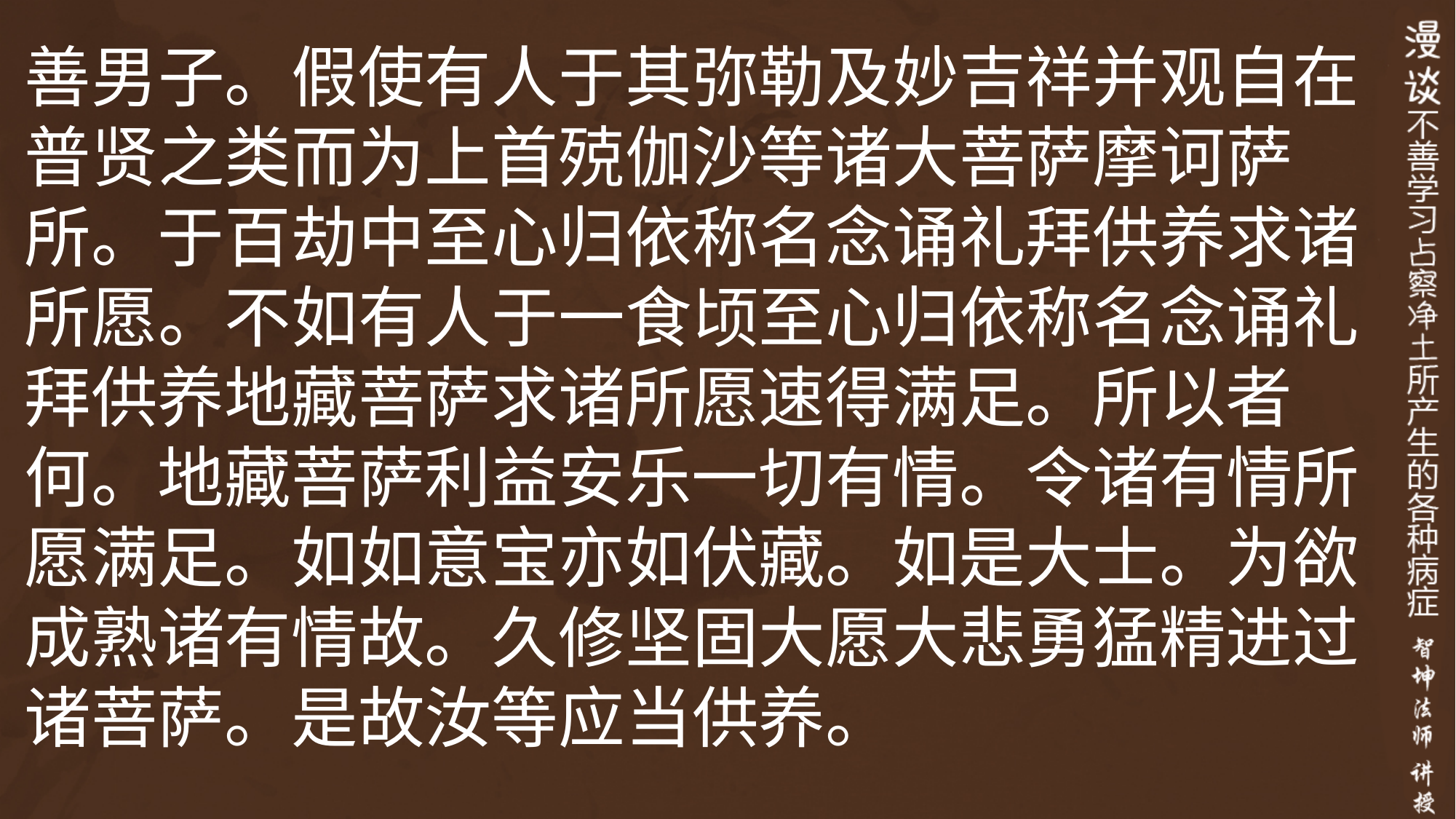

善男子。假使有人于其弥勒及妙吉祥并观自在普贤之类而为上首殑伽沙等诸大菩萨摩诃萨所。于百劫中至心归依称名念诵礼拜供养求诸所愿。不如有人于一食顷至心归依称名念诵礼拜供养地藏菩萨求诸所愿速得满足。所以者何。地藏菩萨利益安乐一切有情。令诸有情所愿满足。如如意宝亦如伏藏。如是大士。为欲成熟诸有情故。久修坚固大愿大悲勇猛精进过诸菩萨。是故汝等应当供养。